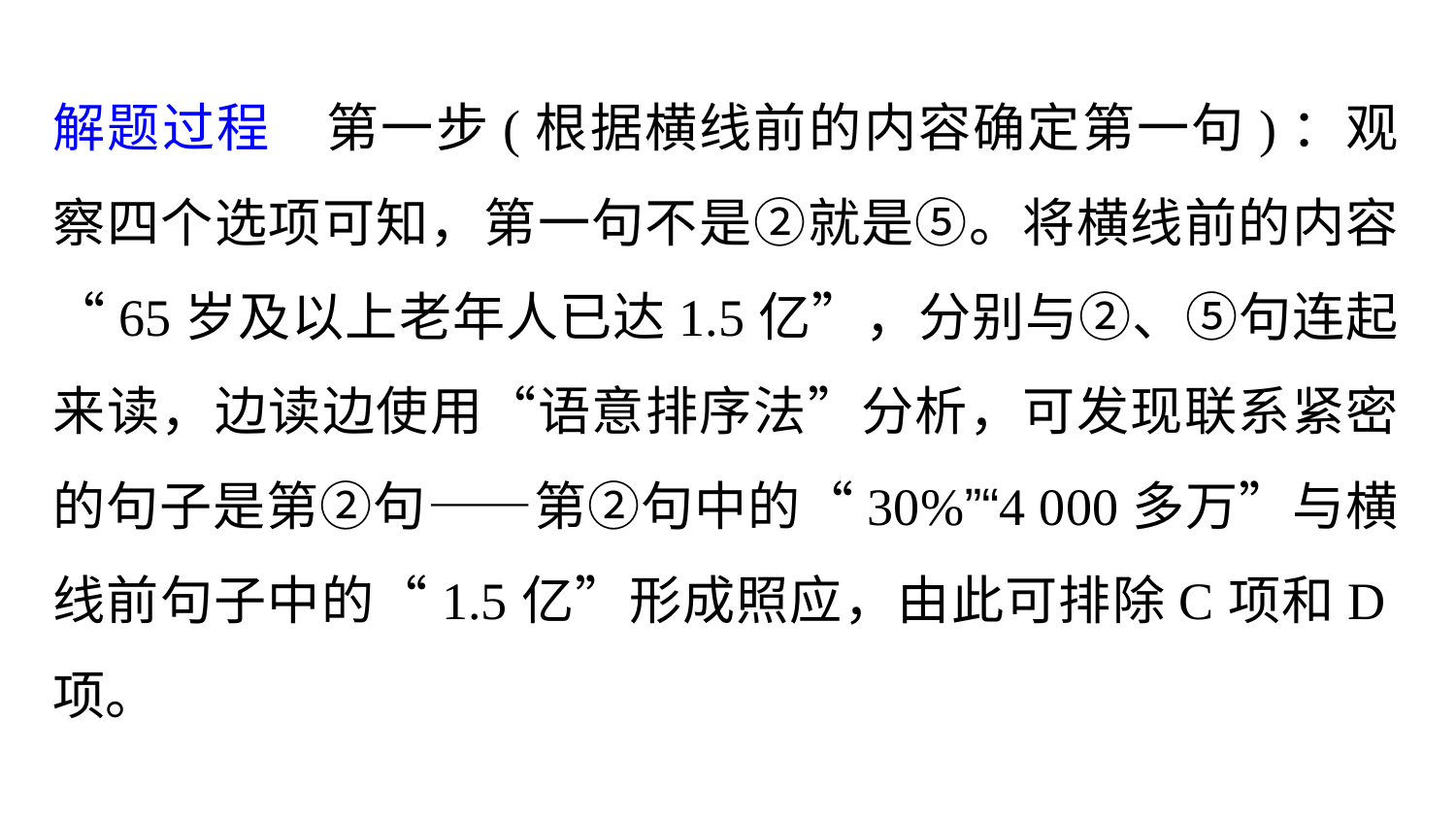

解题过程　第一步(根据横线前的内容确定第一句)：观察四个选项可知，第一句不是②就是⑤。将横线前的内容“65岁及以上老年人已达1.5亿”，分别与②、⑤句连起来读，边读边使用“语意排序法”分析，可发现联系紧密的句子是第②句——第②句中的“30%”“4 000多万”与横线前句子中的“1.5亿”形成照应，由此可排除C项和D项。